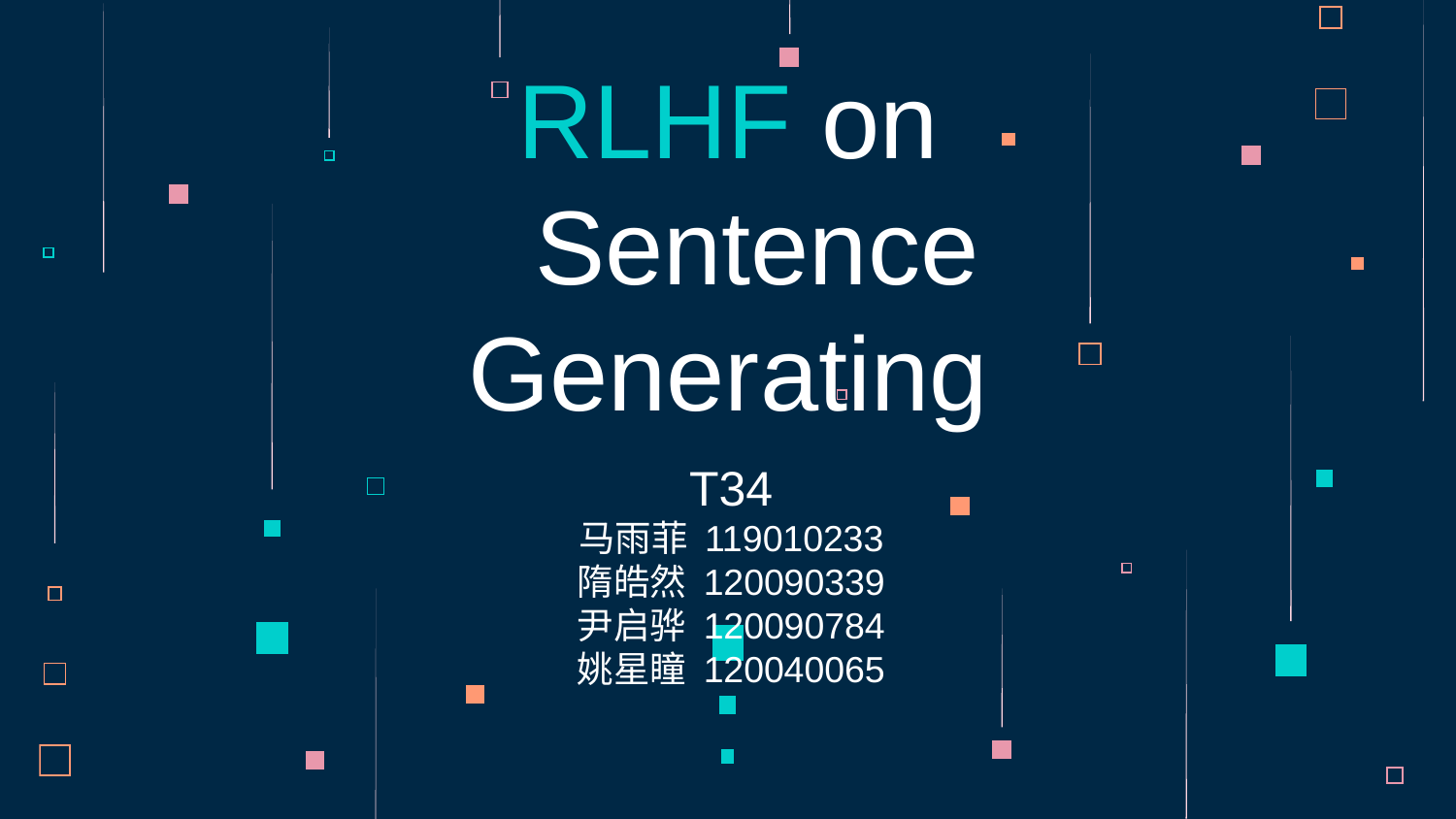

# RLHF on
  Sentence Generating

T34
马雨菲 119010233
隋皓然 120090339
尹启骅 120090784
姚星瞳 120040065